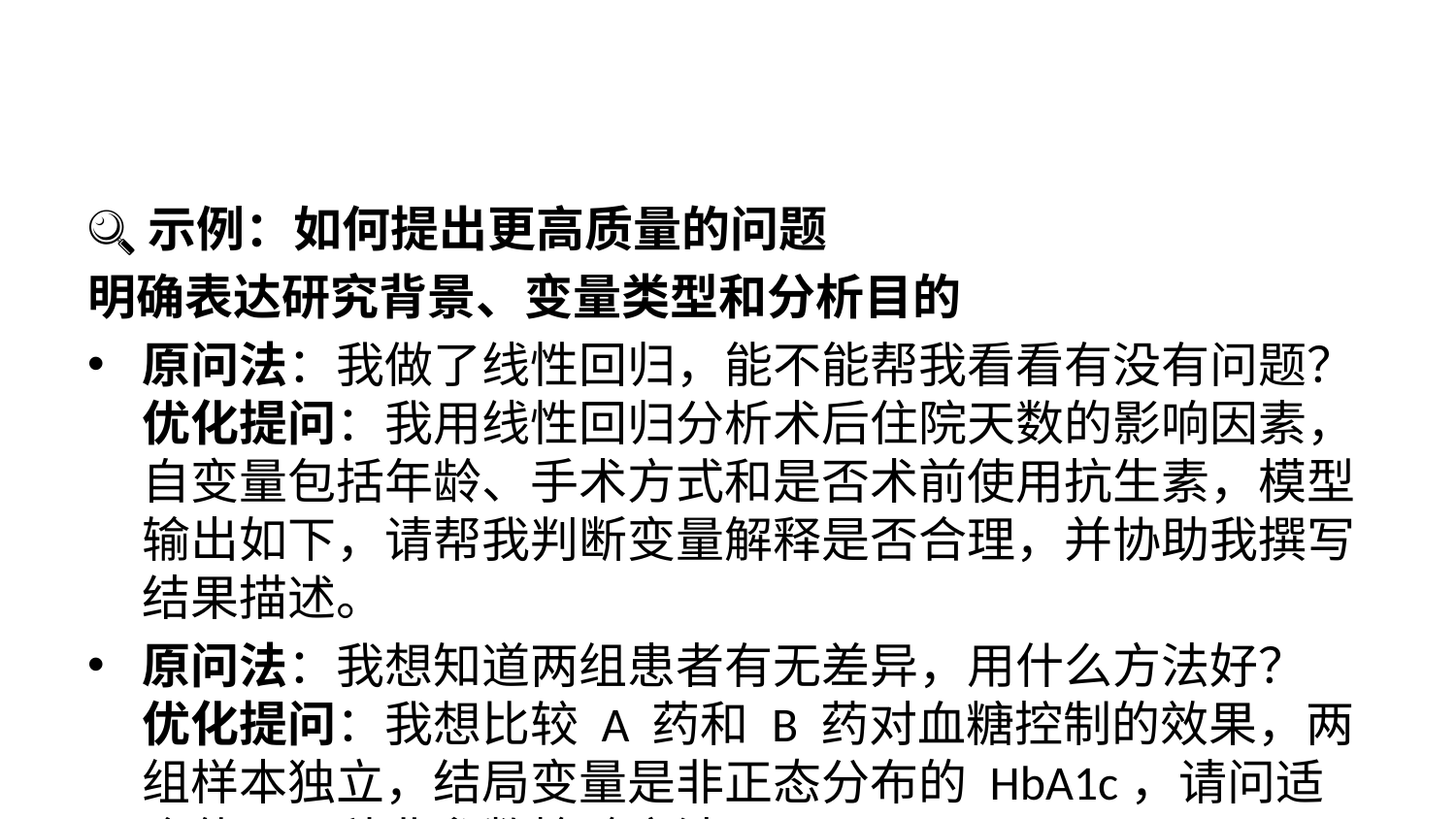

🔍示例：如何提出更高质量的问题
明确表达研究背景、变量类型和分析目的
原问法：我做了线性回归，能不能帮我看看有没有问题？
优化提问：我用线性回归分析术后住院天数的影响因素，自变量包括年龄、手术方式和是否术前使用抗生素，模型输出如下，请帮我判断变量解释是否合理，并协助我撰写结果描述。
原问法：我想知道两组患者有无差异，用什么方法好？
优化提问：我想比较 A 药和 B 药对血糖控制的效果，两组样本独立，结局变量是非正态分布的 HbA1c，请问适合使用哪种非参数检验方法？
原问法：这个 P 值怎么解读？
优化提问：在 logistic 回归中，变量“糖尿病病史”的 OR = 1.9，95% CI 为 1.1–3.2，P = 0.025，请帮我解释这个变量在模型中的统计与临床意义。
原问法：帮我翻译一句统计方法的英文。
优化提问：请帮我用 SCI 医学期刊常用写法翻译这句话：我们使用 Kruskal-Wallis 检验比较了三组患者术后第 5 天 CRP 水平的分布差异。